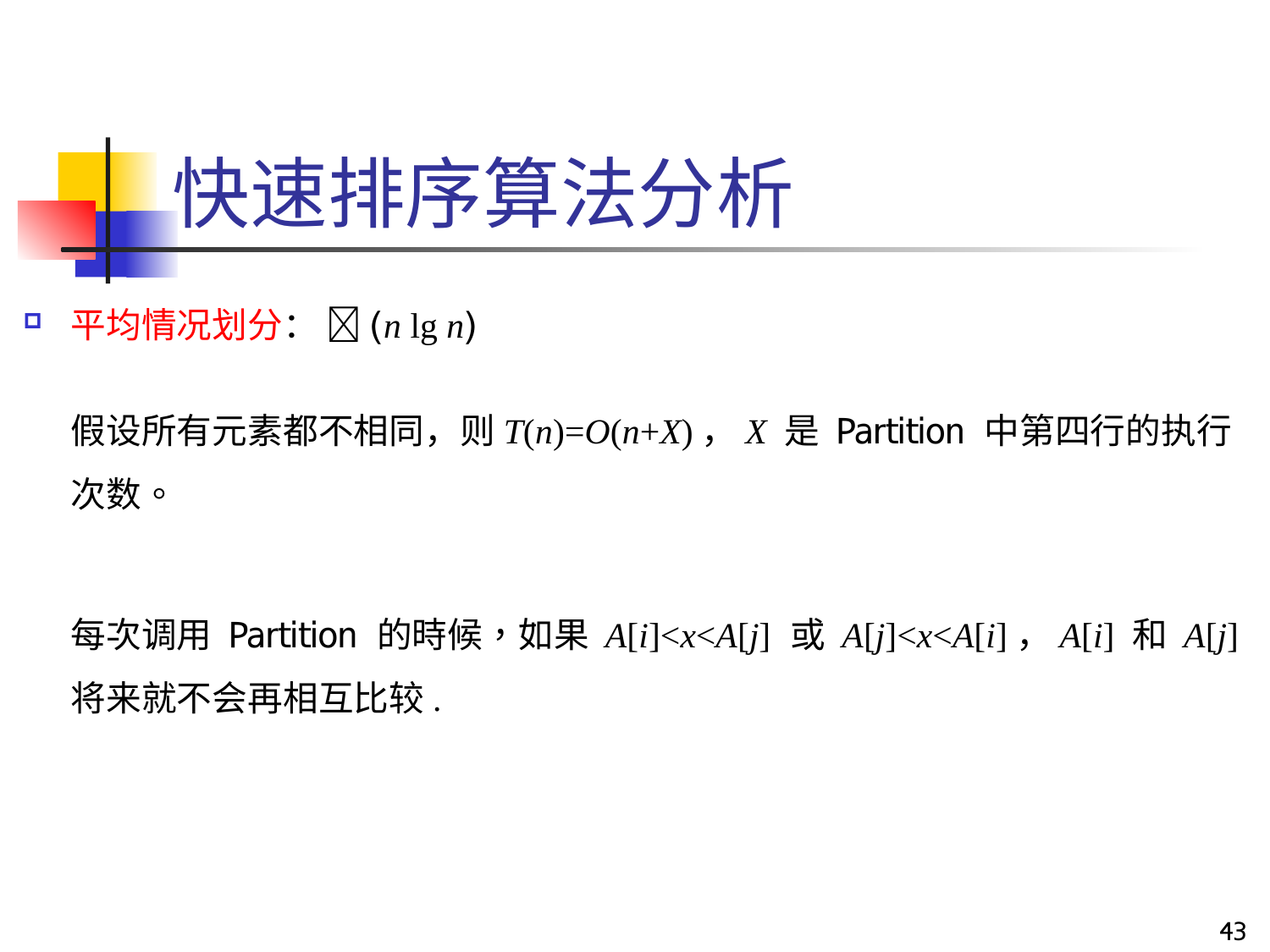

快速排序算法分析
平均情况划分： Θ(n lg n)

     假设所有元素都不相同，则T(n)=O(n+X)，X 是 Partition 中第四行的执行次数。

     每次调用 Partition 的時候，如果 A[i]<x<A[j] 或 A[j]<x<A[i]，A[i] 和 A[j] 将来就不会再相互比较.
43